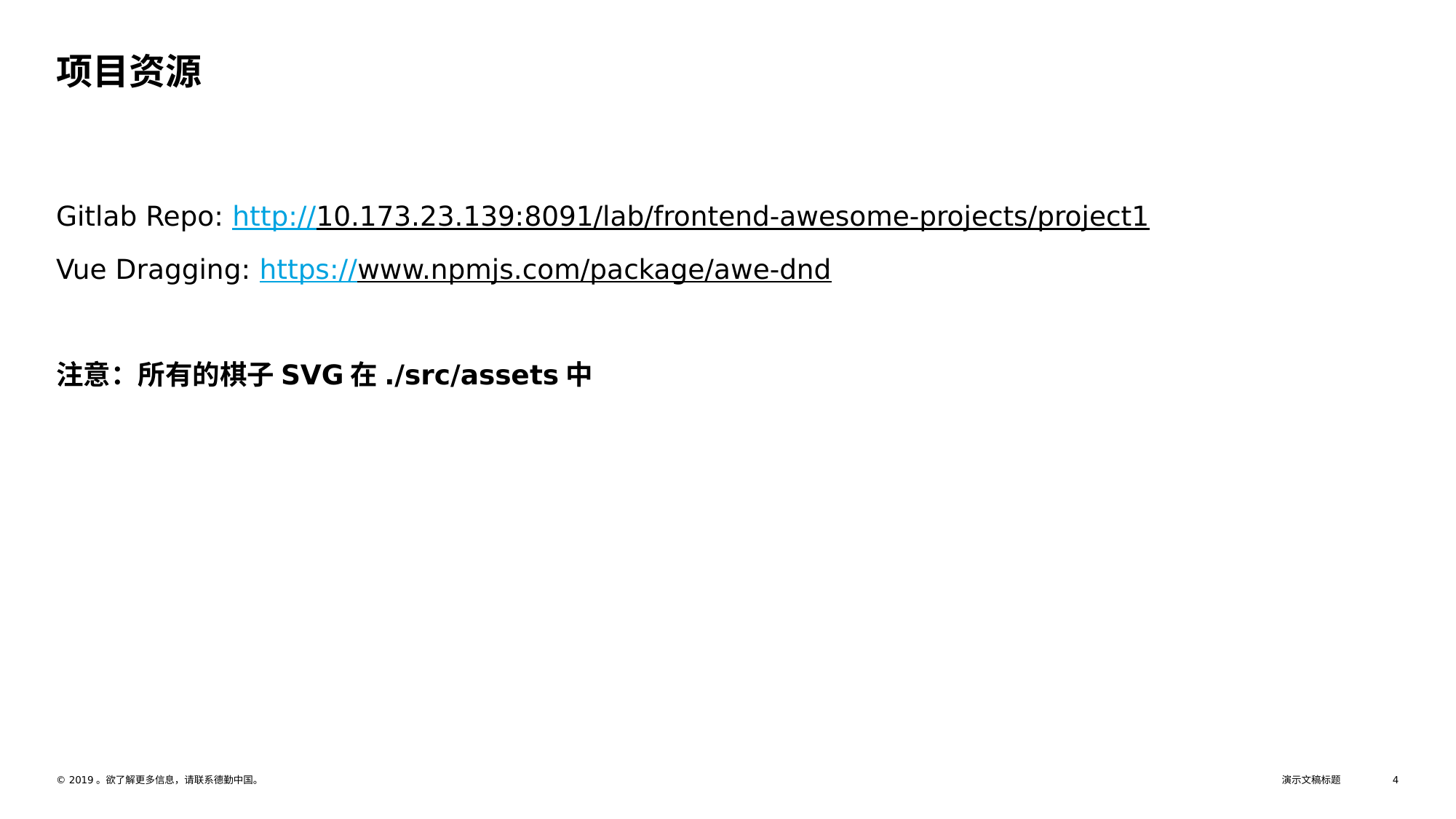

# 项目资源
Gitlab Repo: http://10.173.23.139:8091/lab/frontend-awesome-projects/project1
Vue Dragging: https://www.npmjs.com/package/awe-dnd

注意：所有的棋子SVG在./src/assets中